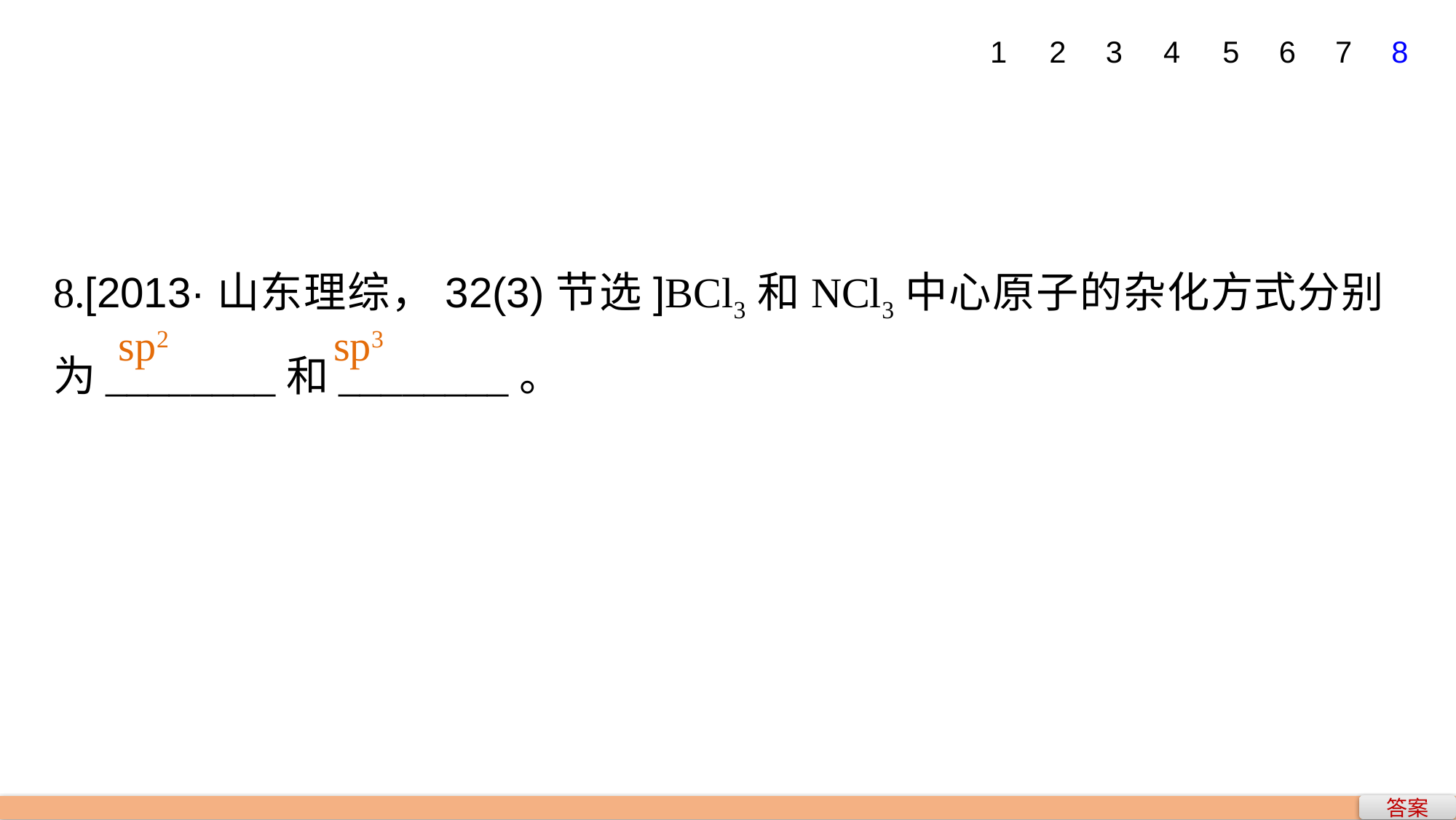

1
2
3
4
5
6
7
8
8.[2013·山东理综，32(3)节选]BCl3和NCl3中心原子的杂化方式分别为________和________。
sp2
sp3
答案